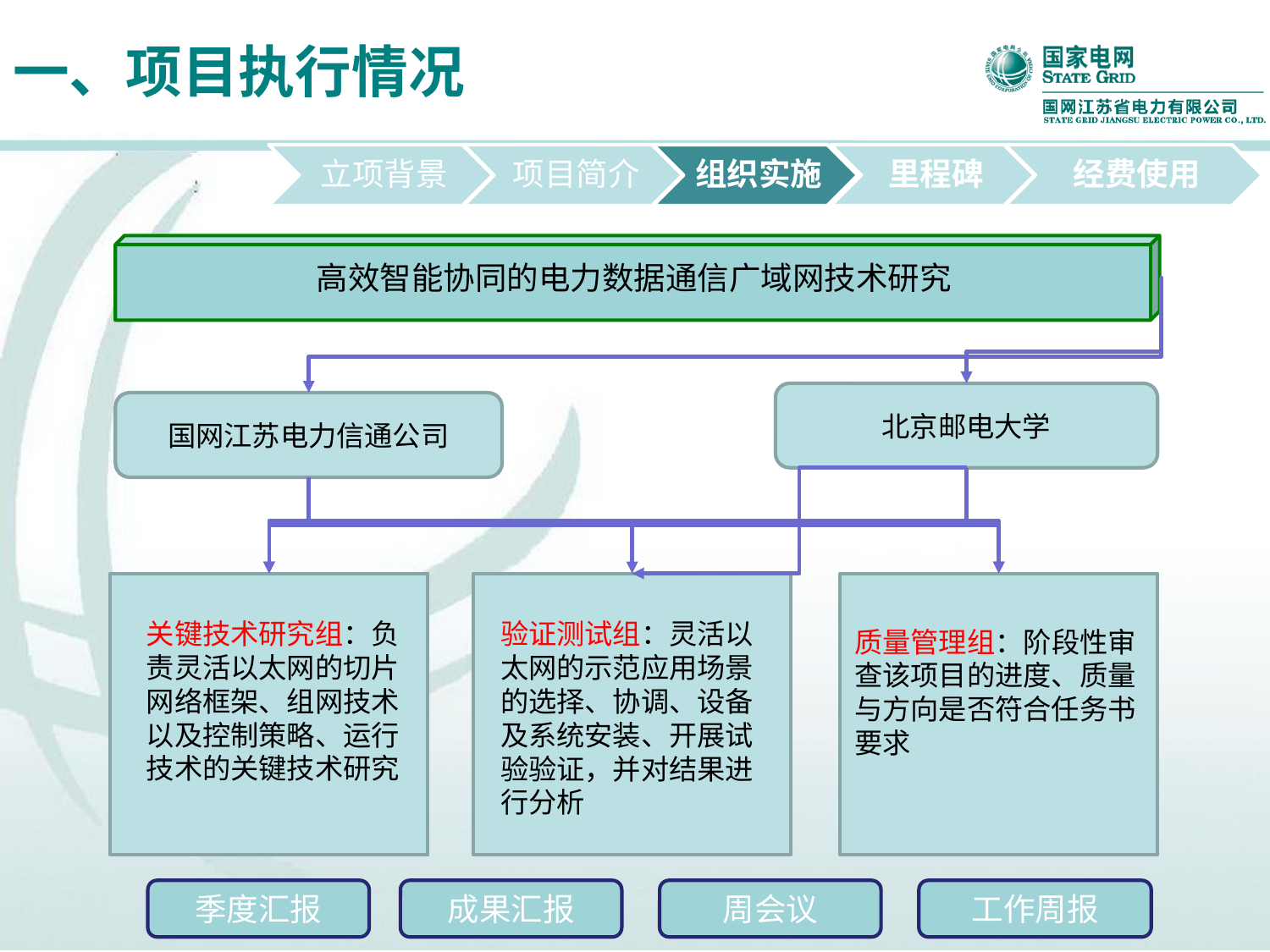

# 一、项目执行情况
立项背景
项目简介
组织实施
里程碑
经费使用

高效智能协同的电力数据通信广域网技术研究
北京邮电大学
国网江苏电力信通公司

关键技术研究组：负责灵活以太网的切片网络框架、组网技术以及控制策略、运行技术的关键技术研究
验证测试组：灵活以太网的示范应用场景的选择、协调、设备及系统安装、开展试验验证，并对结果进行分析
质量管理组：阶段性审查该项目的进度、质量与方向是否符合任务书要求
季度汇报
成果汇报
周会议
工作周报
3